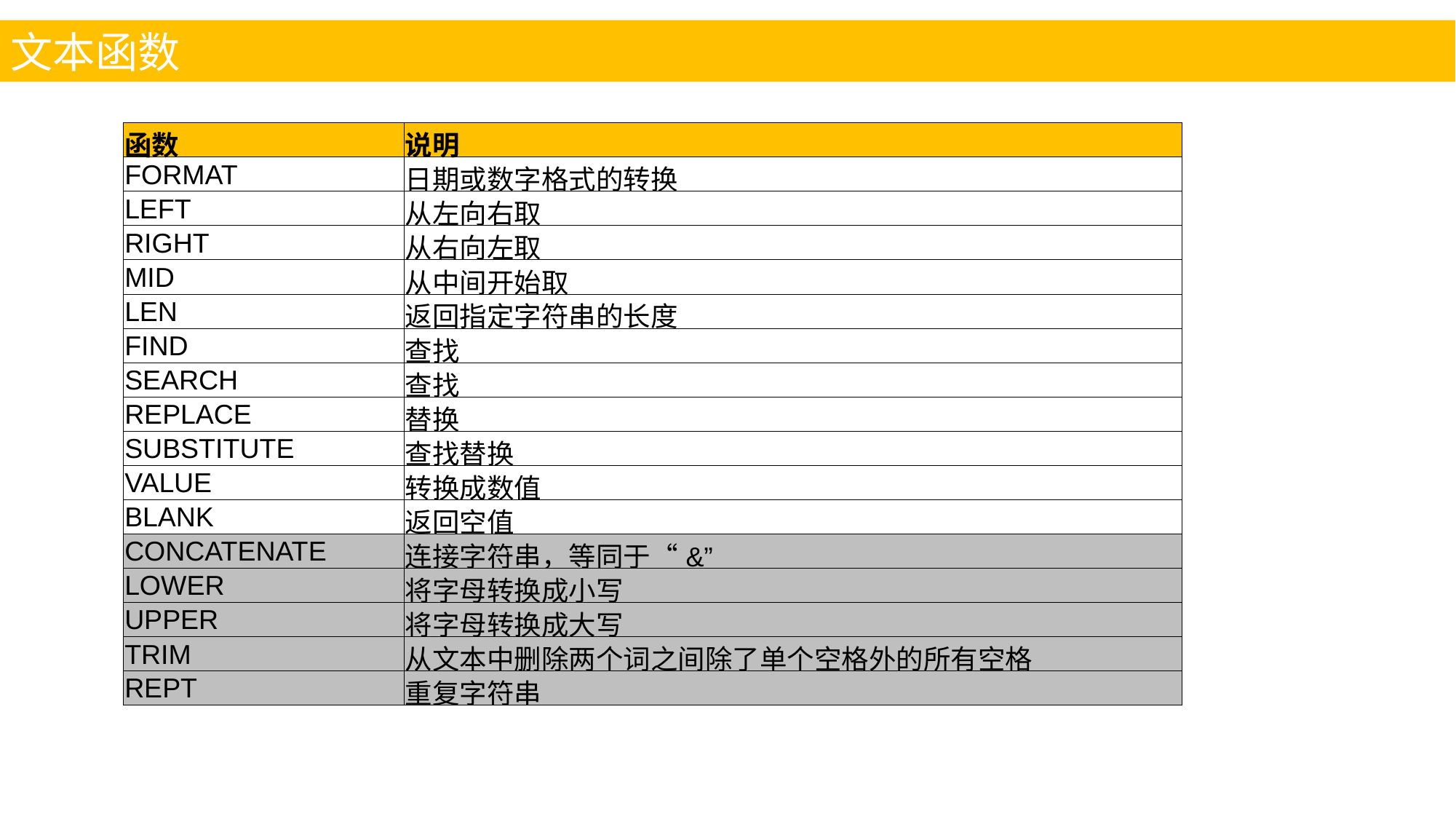

文本函数
| 函数 | 说明 |
| --- | --- |
| FORMAT | 日期或数字格式的转换 |
| LEFT | 从左向右取 |
| RIGHT | 从右向左取 |
| MID | 从中间开始取 |
| LEN | 返回指定字符串的长度 |
| FIND | 查找 |
| SEARCH | 查找 |
| REPLACE | 替换 |
| SUBSTITUTE | 查找替换 |
| VALUE | 转换成数值 |
| BLANK | 返回空值 |
| CONCATENATE | 连接字符串，等同于“&” |
| LOWER | 将字母转换成小写 |
| UPPER | 将字母转换成大写 |
| TRIM | 从文本中删除两个词之间除了单个空格外的所有空格 |
| REPT | 重复字符串 |